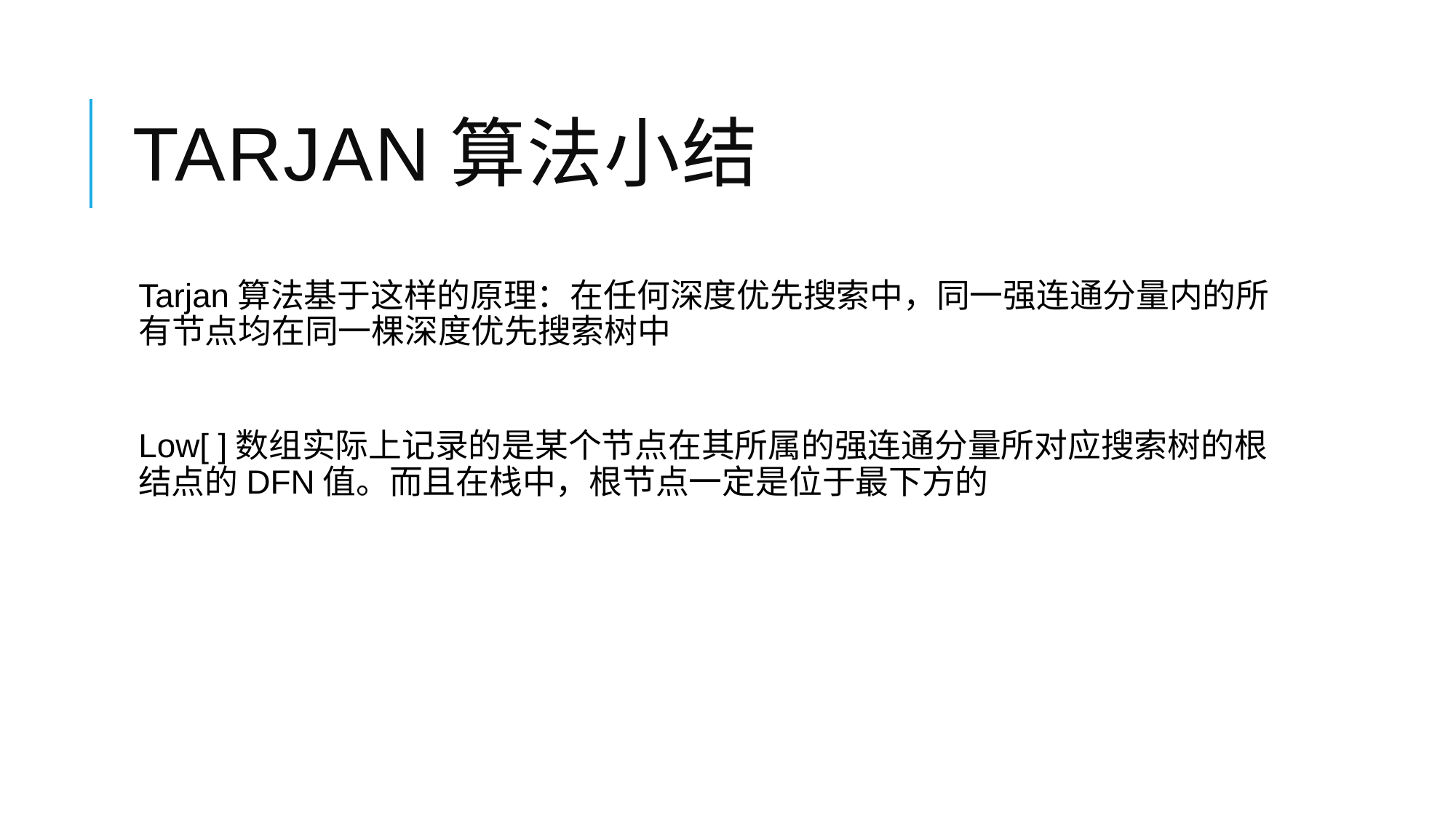

# Tarjan算法小结
Tarjan算法基于这样的原理：在任何深度优先搜索中，同一强连通分量内的所有节点均在同一棵深度优先搜索树中

Low[ ]数组实际上记录的是某个节点在其所属的强连通分量所对应搜索树的根结点的DFN值。而且在栈中，根节点一定是位于最下方的